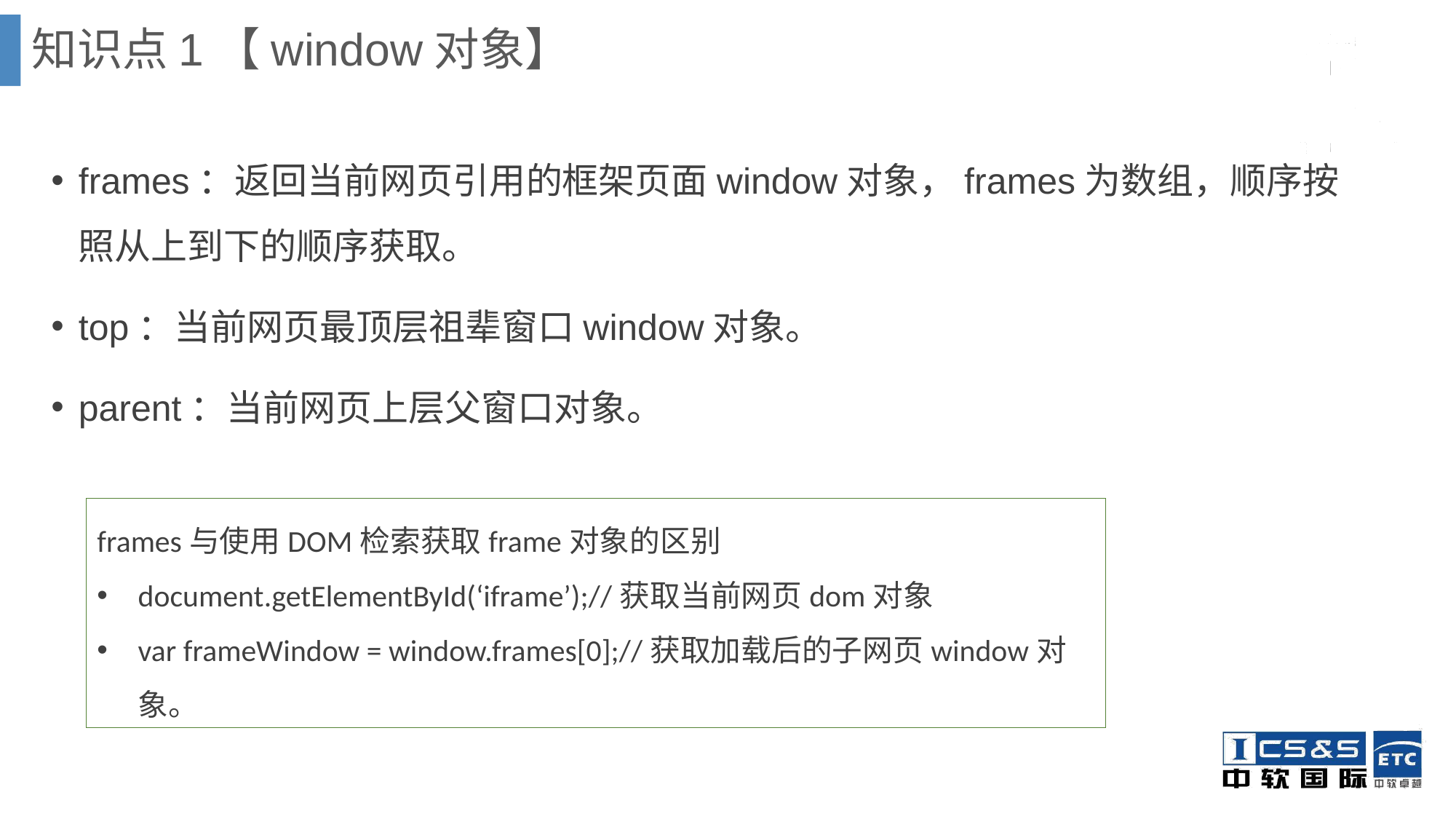

知识点1【window对象】
frames：返回当前网页引用的框架页面window对象，frames为数组，顺序按照从上到下的顺序获取。
top：当前网页最顶层祖辈窗口window对象。
parent：当前网页上层父窗口对象。

frames与使用DOM检索获取frame对象的区别
document.getElementById(‘iframe’);//获取当前网页dom对象
var frameWindow = window.frames[0];//获取加载后的子网页window对象。